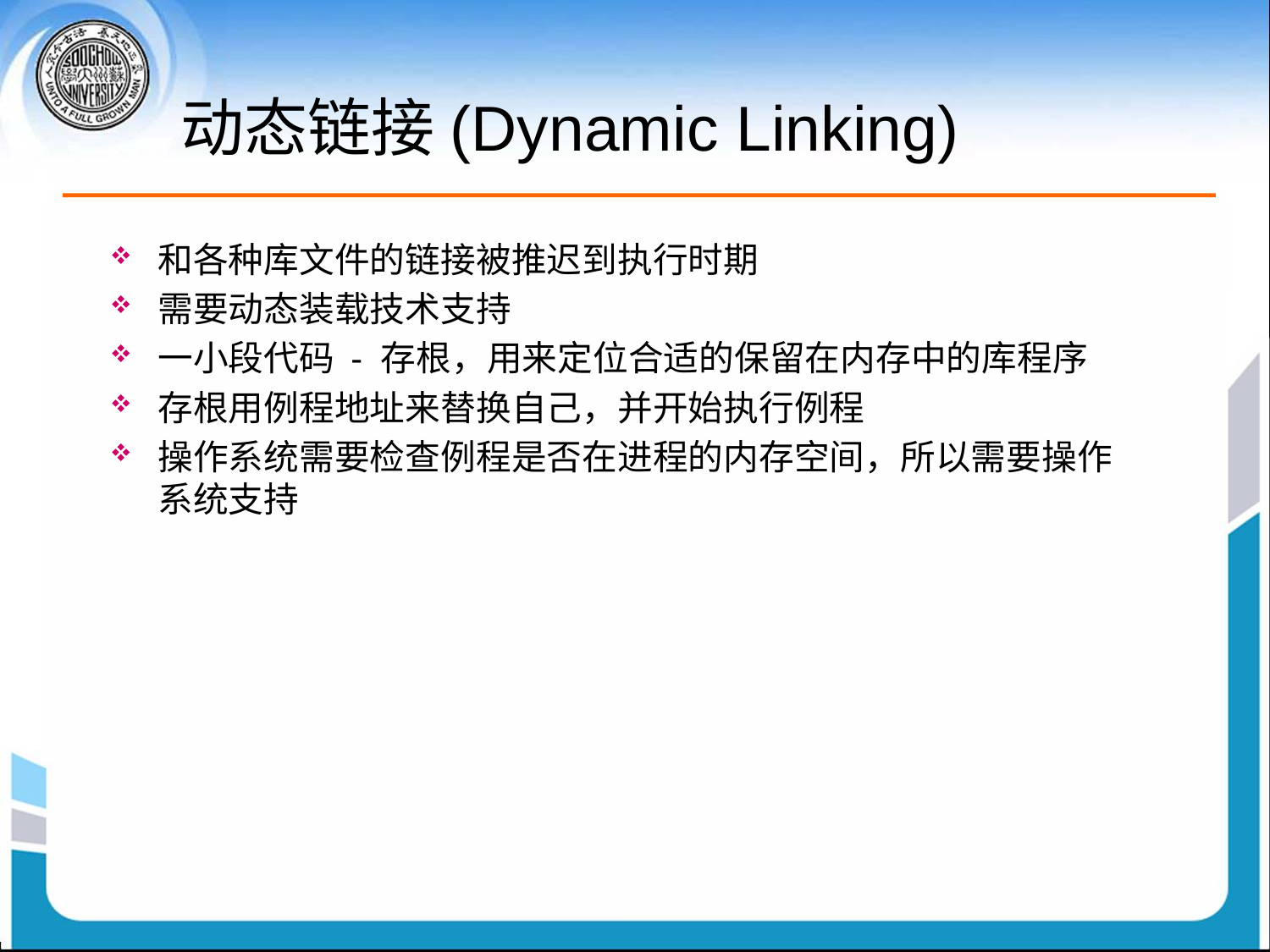

# 动态链接(Dynamic Linking)
和各种库文件的链接被推迟到执行时期
需要动态装载技术支持
一小段代码 - 存根，用来定位合适的保留在内存中的库程序
存根用例程地址来替换自己，并开始执行例程
操作系统需要检查例程是否在进程的内存空间，所以需要操作系统支持